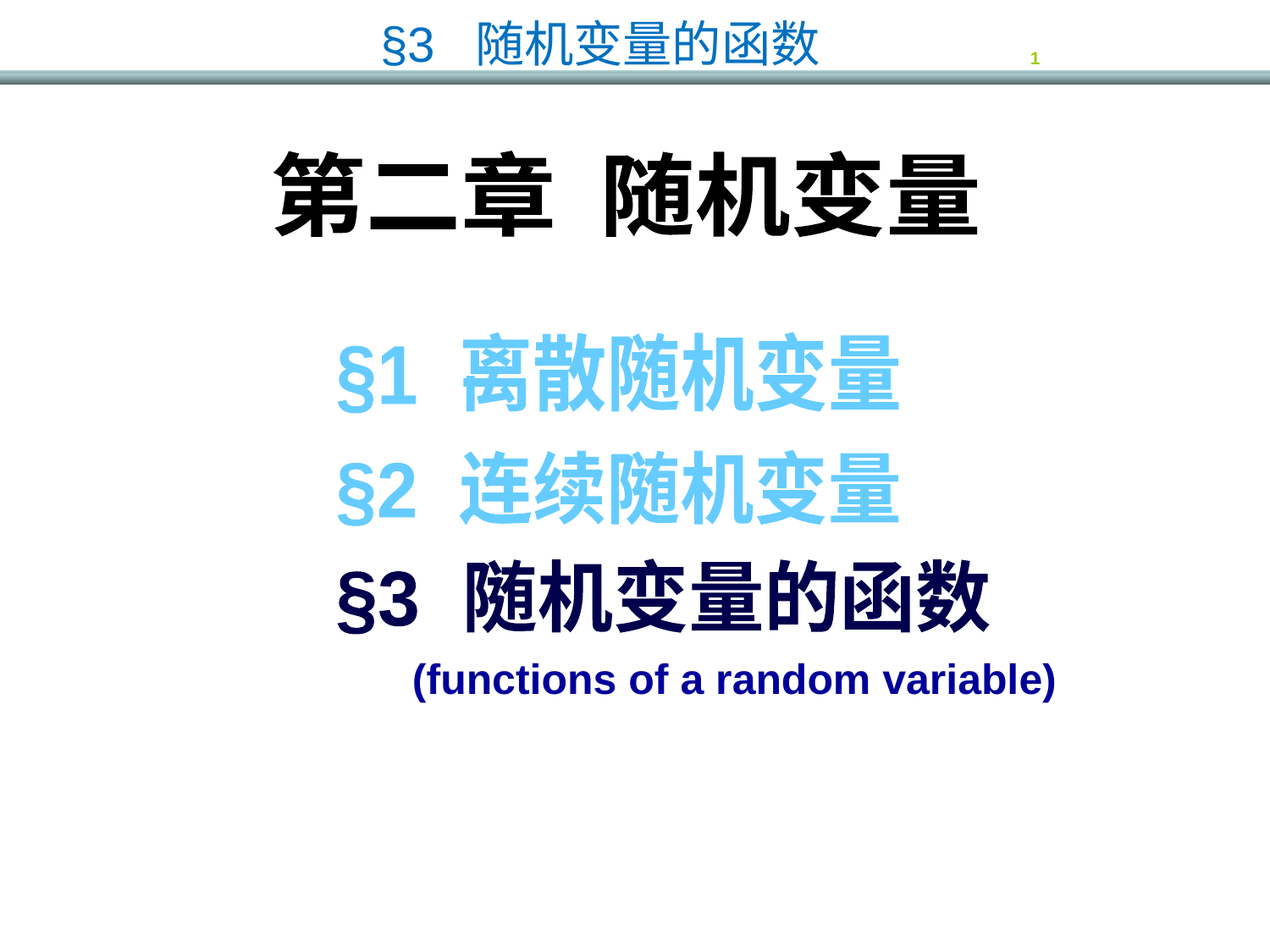

第二章  随机变量
§1  离散随机变量
§2  连续随机变量
§3  随机变量的函数
(functions of a random variable)